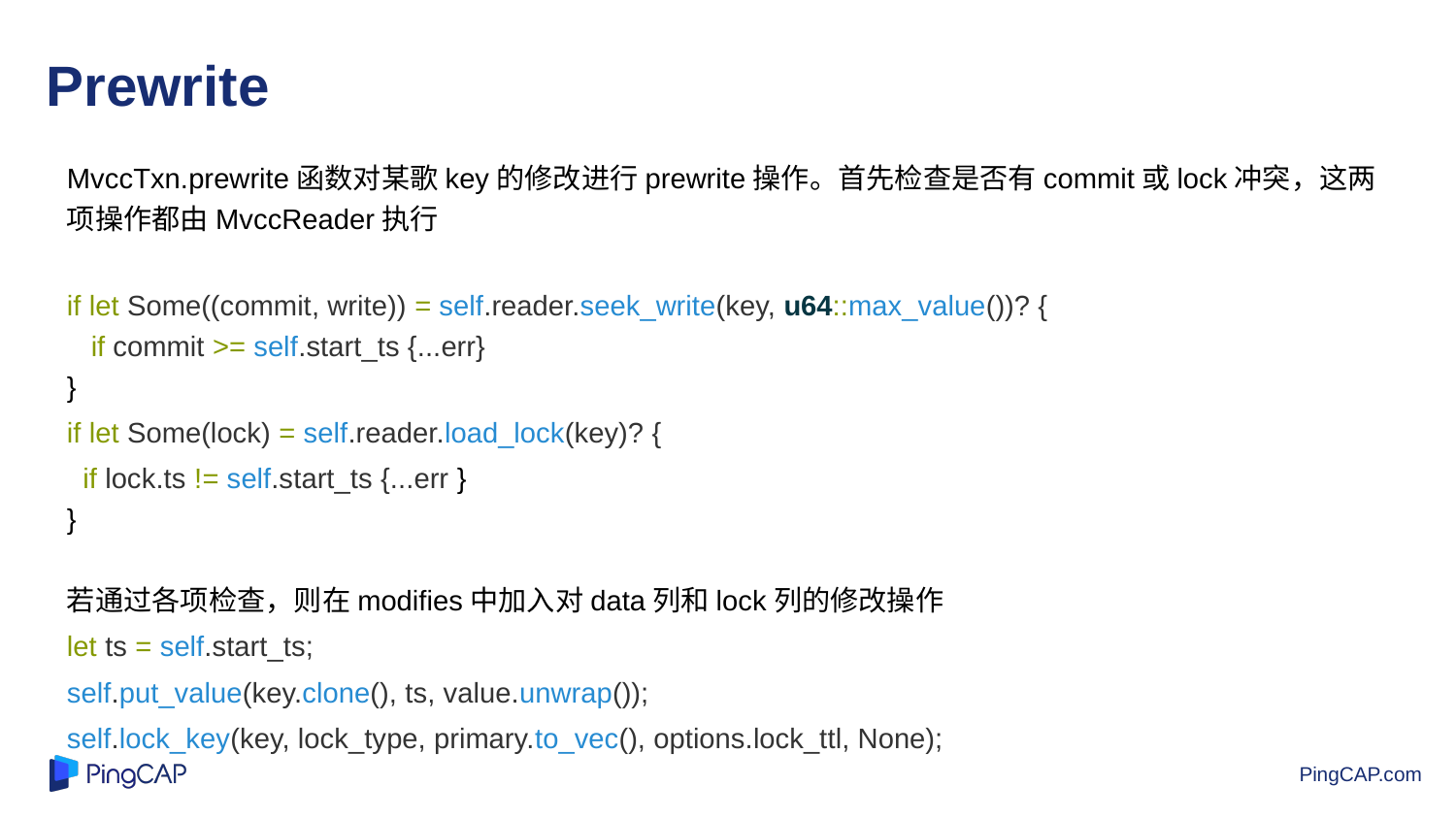

Prewrite
MvccTxn.prewrite函数对某歌key的修改进行prewrite操作。首先检查是否有commit或lock冲突，这两项操作都由MvccReader执行

if let Some((commit, write)) = self.reader.seek_write(key, u64::max_value())? {
   if commit >= self.start_ts {...err}
}
if let Some(lock) = self.reader.load_lock(key)? {
  if lock.ts != self.start_ts {...err }
}

若通过各项检查，则在modifies中加入对data列和lock列的修改操作
let ts = self.start_ts;
self.put_value(key.clone(), ts, value.unwrap());
self.lock_key(key, lock_type, primary.to_vec(), options.lock_ttl, None);